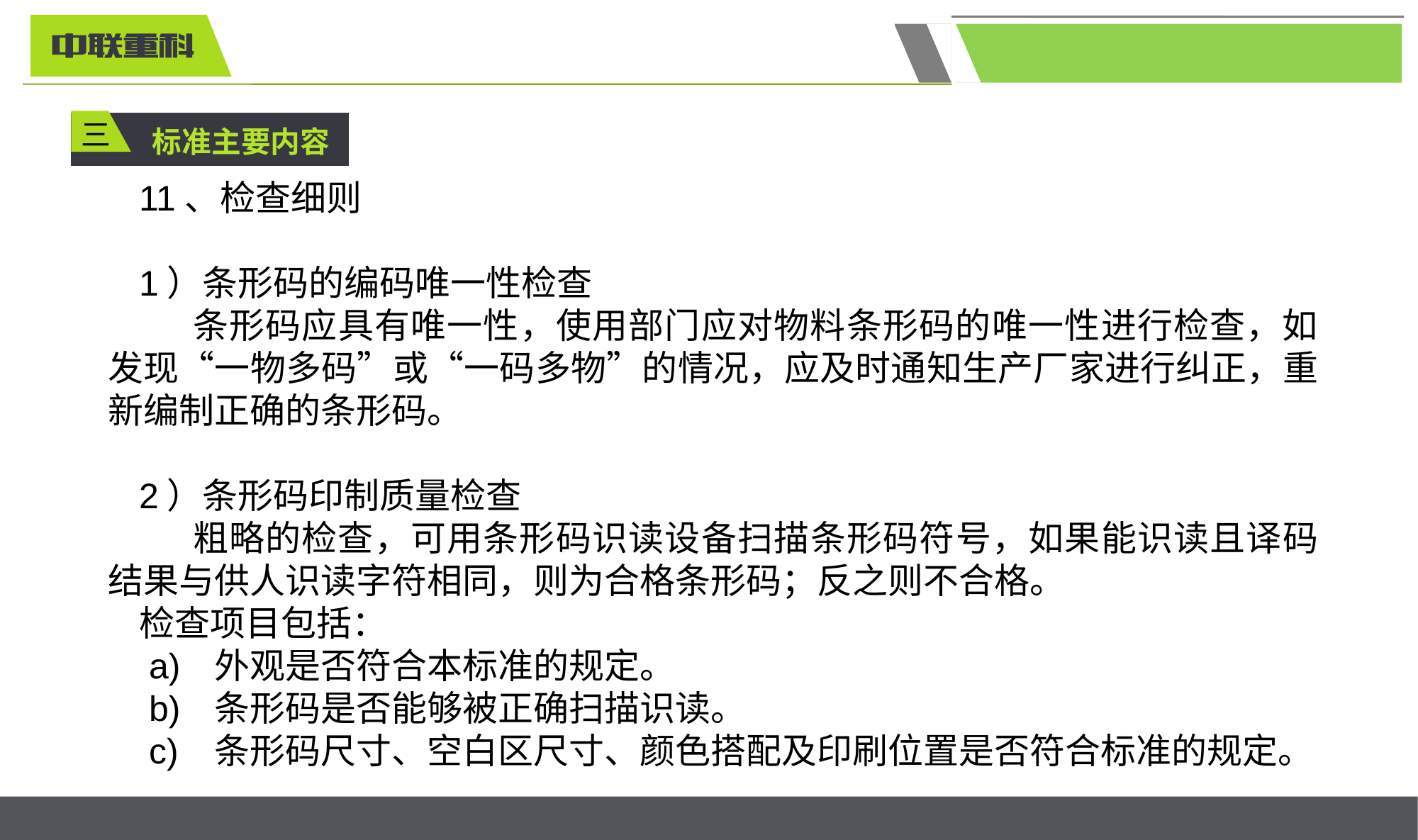

标准主要内容
三

11、检查细则

1）条形码的编码唯一性检查
     条形码应具有唯一性，使用部门应对物料条形码的唯一性进行检查，如发现“一物多码”或“一码多物”的情况，应及时通知生产厂家进行纠正，重新编制正确的条形码。

2）条形码印制质量检查
     粗略的检查，可用条形码识读设备扫描条形码符号，如果能识读且译码结果与供人识读字符相同，则为合格条形码；反之则不合格。
检查项目包括：
 a)	外观是否符合本标准的规定。
 b)	条形码是否能够被正确扫描识读。
 c)	条形码尺寸、空白区尺寸、颜色搭配及印刷位置是否符合标准的规定。